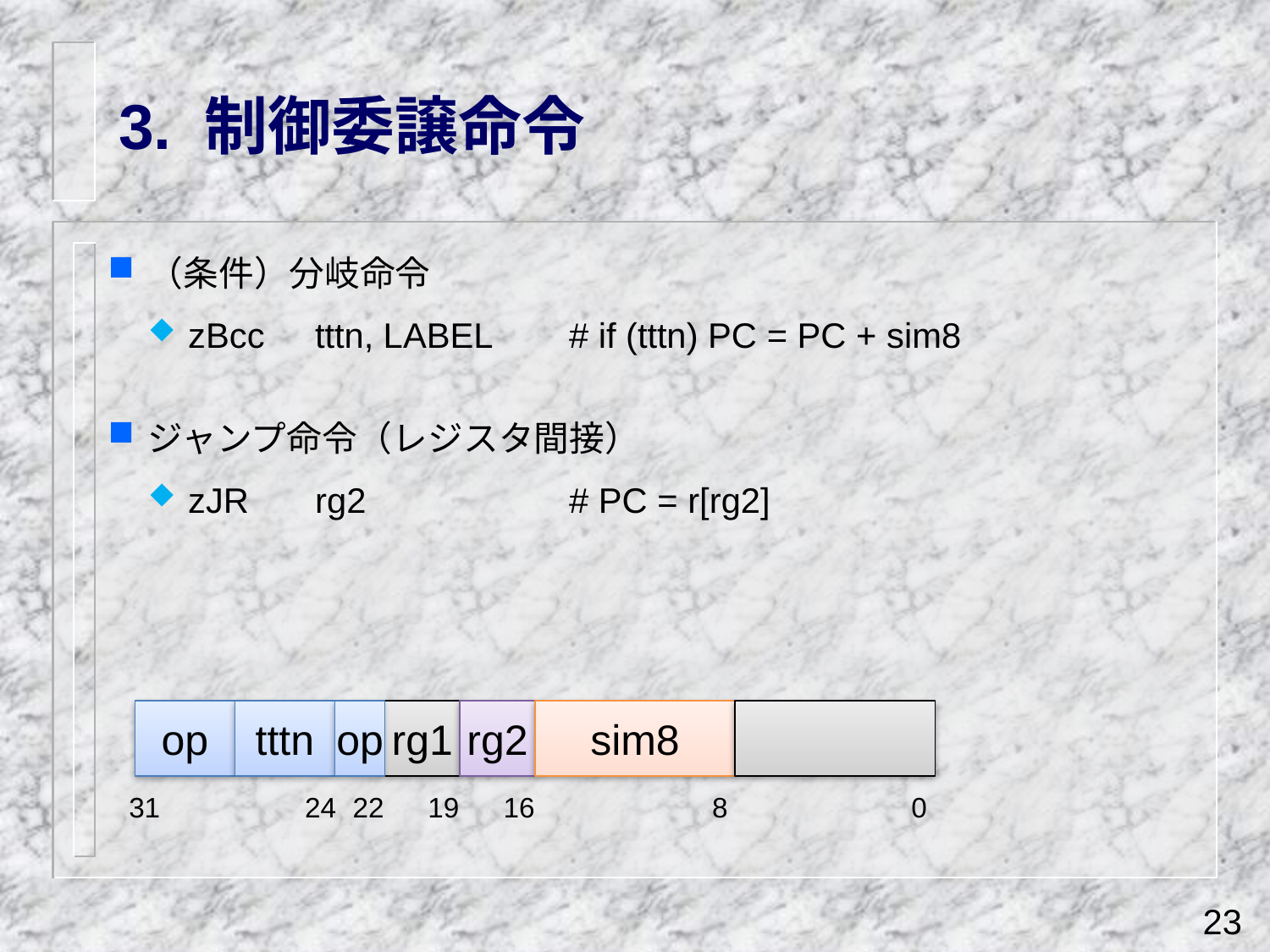

# 3. 制御委譲命令
（条件）分岐命令
zBcc 	tttn, LABEL	# if (tttn) PC = PC + sim8
ジャンプ命令（レジスタ間接）
zJR 	rg2         	# PC = r[rg2]
op
tttn
op
rg1
rg2
sim8

16
0
31
24
22
19
8
23